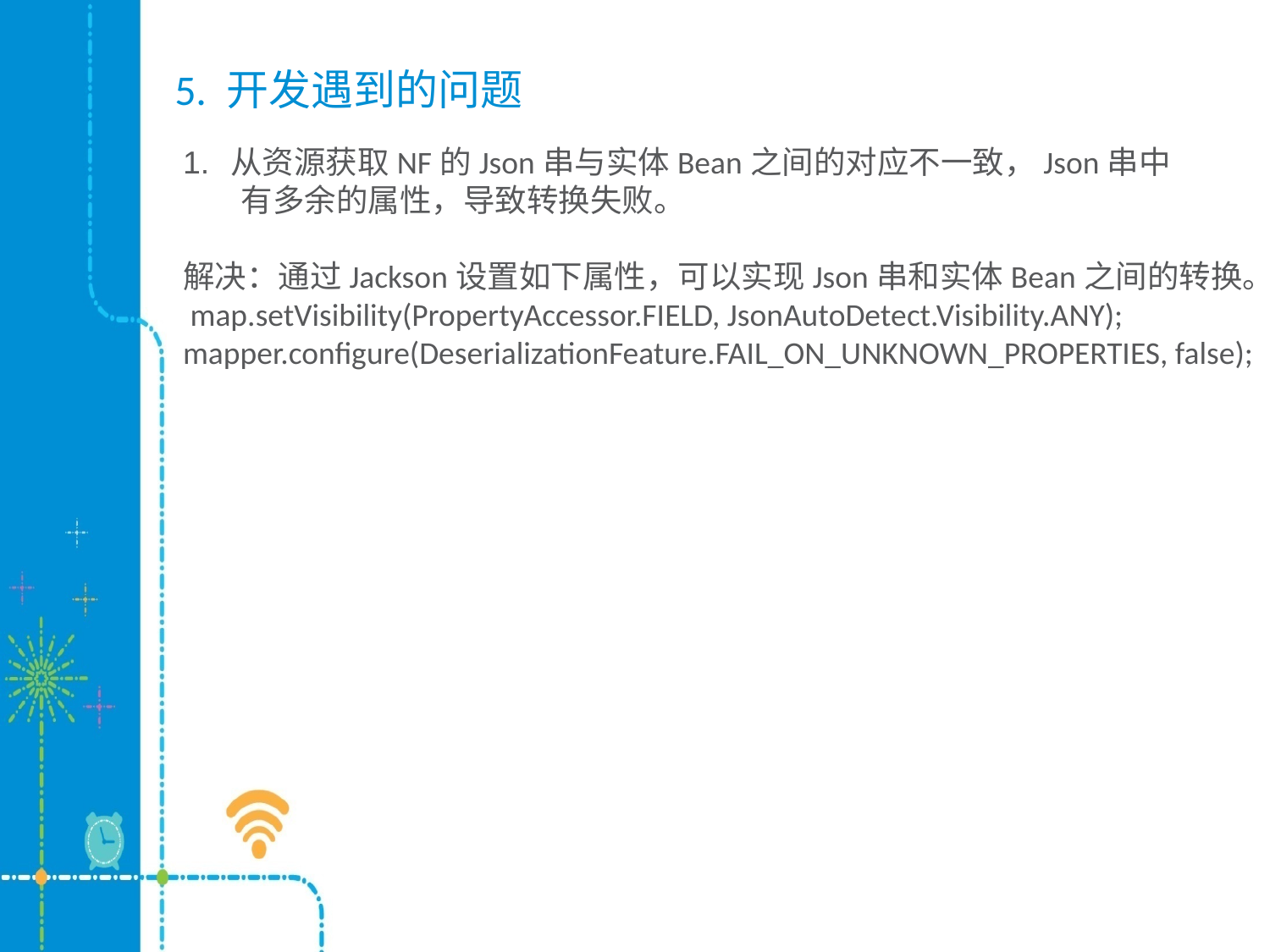

# 5. 开发遇到的问题
从资源获取NF的Json串与实体Bean之间的对应不一致，Json串中
       有多余的属性，导致转换失败。

解决：通过Jackson设置如下属性，可以实现Json串和实体Bean之间的转换。
 map.setVisibility(PropertyAccessor.FIELD, JsonAutoDetect.Visibility.ANY);
mapper.configure(DeserializationFeature.FAIL_ON_UNKNOWN_PROPERTIES, false);